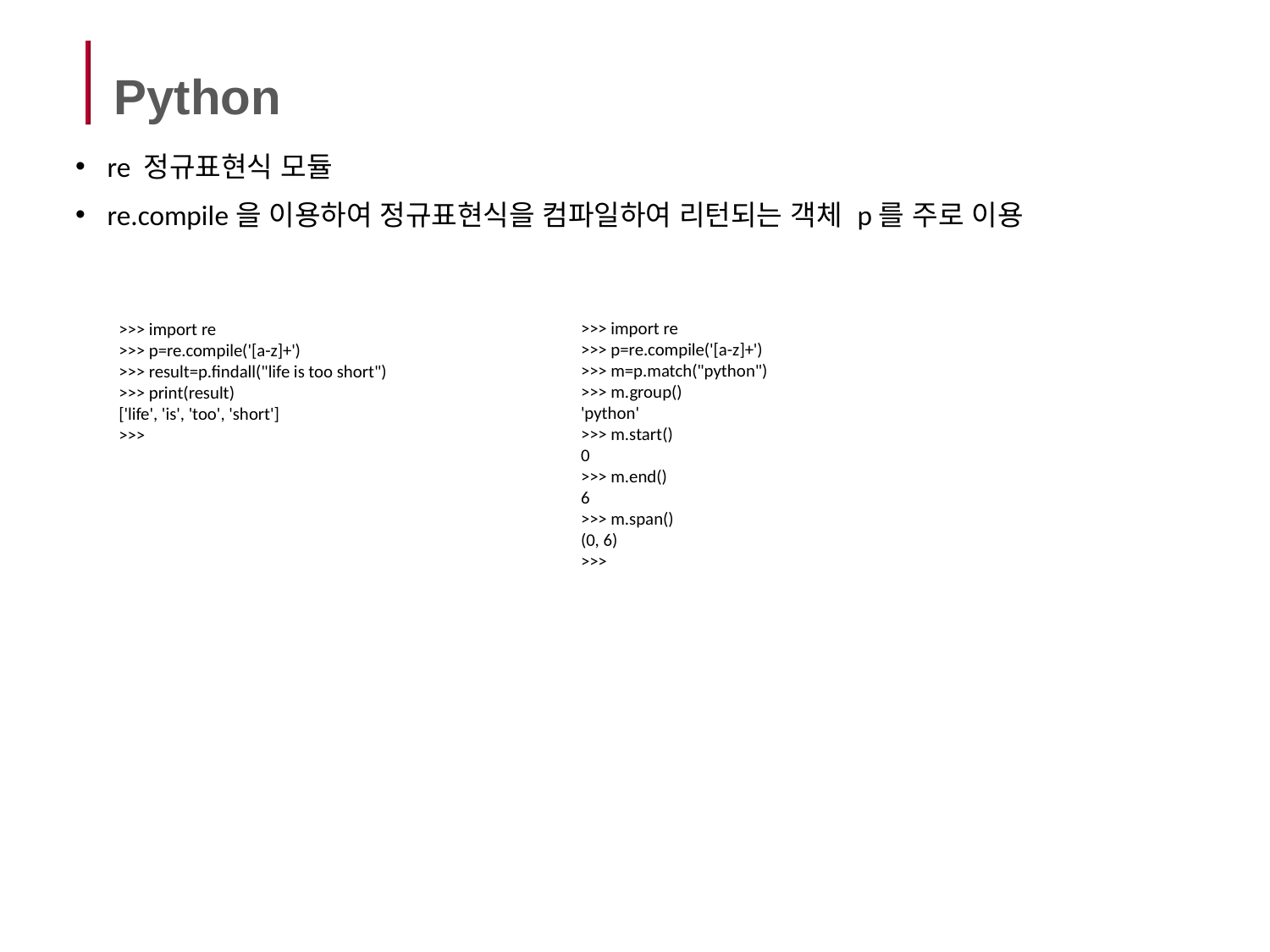

re 정규표현식 모듈
re.compile을 이용하여 정규표현식을 컴파일하여 리턴되는 객체 p를 주로 이용
>>> import re
>>> p=re.compile('[a-z]+')
>>> m=p.match("python")
>>> m.group()
'python'
>>> m.start()
0
>>> m.end()
6
>>> m.span()
(0, 6)
>>>

>>> import re
>>> p=re.compile('[a-z]+')
>>> result=p.findall("life is too short")
>>> print(result)
['life', 'is', 'too', 'short']
>>>